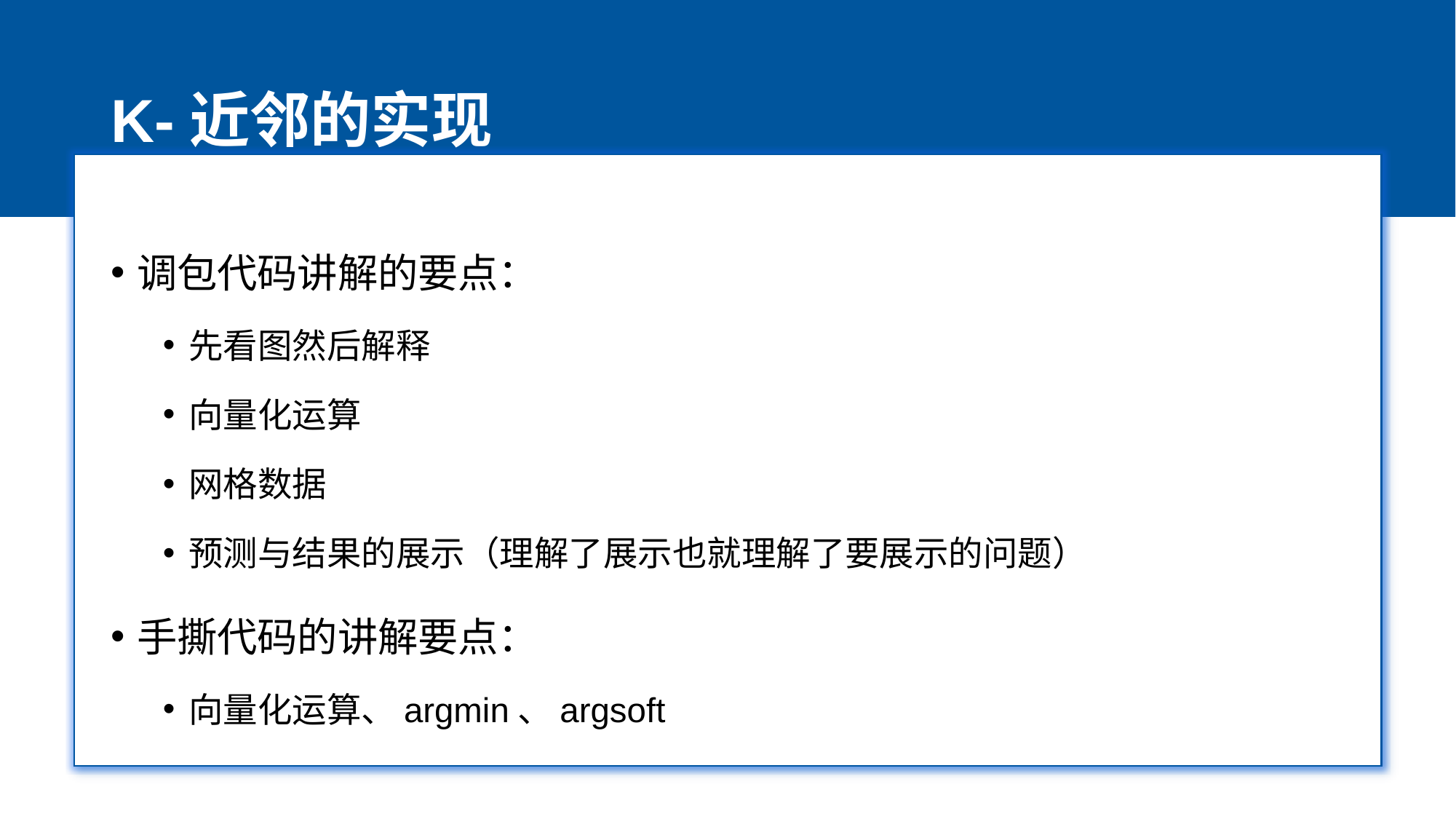

# K-近邻的实现
调包代码讲解的要点：
先看图然后解释
向量化运算
网格数据
预测与结果的展示（理解了展示也就理解了要展示的问题）
手撕代码的讲解要点：
向量化运算、argmin、argsoft